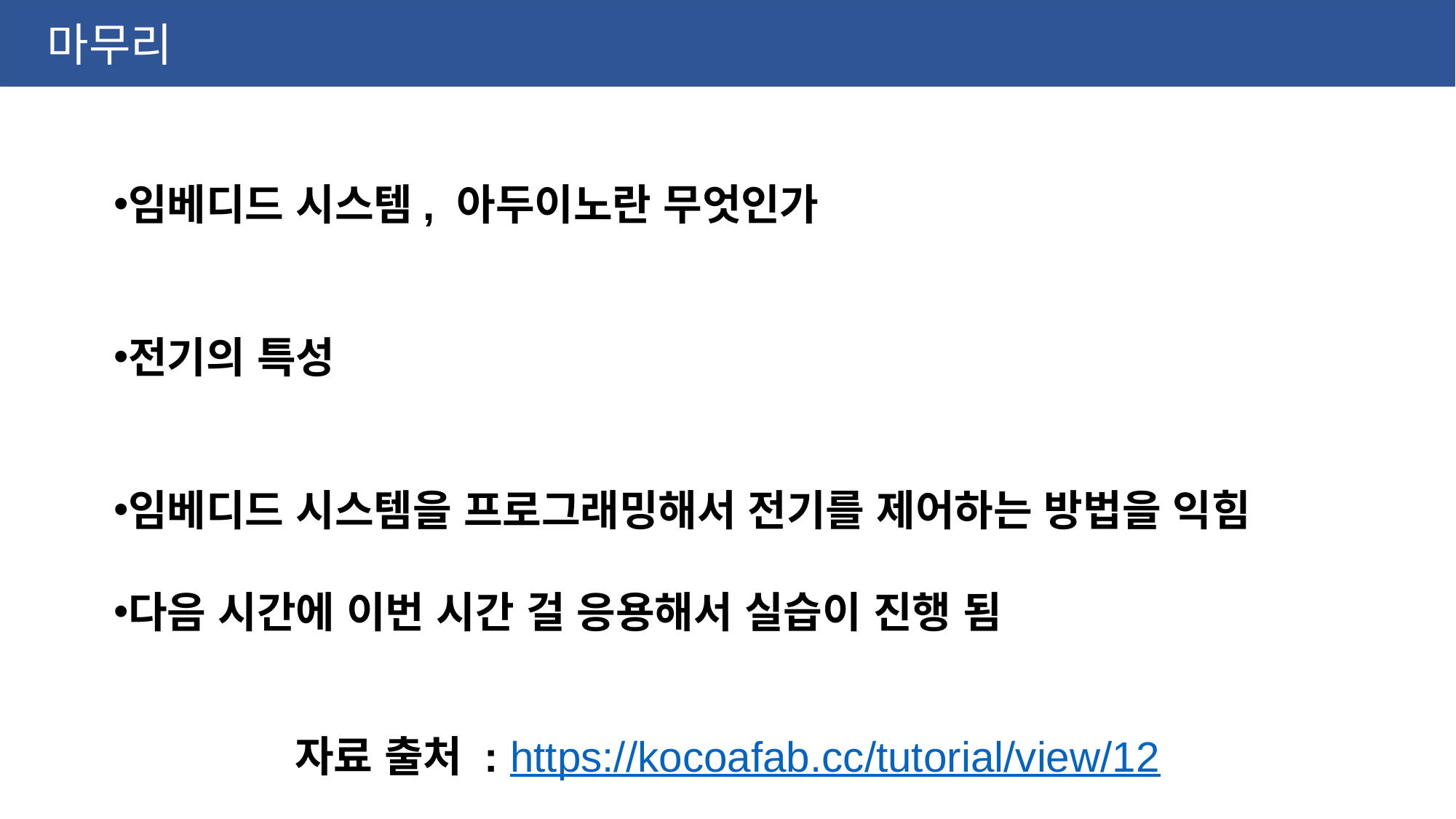

마무리
임베디드 시스템, 아두이노란 무엇인가

전기의 특성

임베디드 시스템을 프로그래밍해서 전기를 제어하는 방법을 익힘

다음 시간에 이번 시간 걸 응용해서 실습이 진행 됨
자료 출처 : https://kocoafab.cc/tutorial/view/12